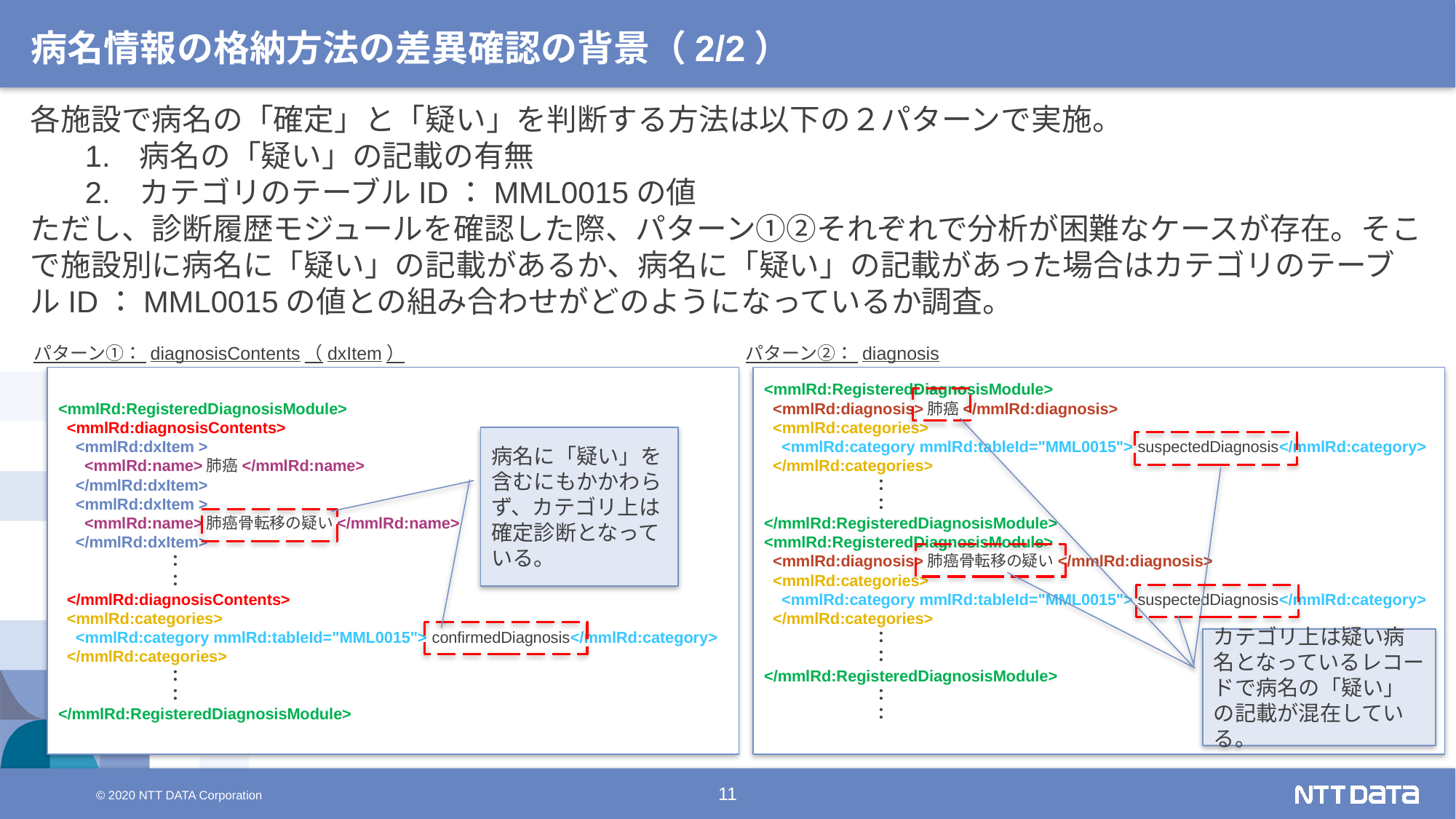

# 病名情報の格納方法の差異確認の背景（2/2）
各施設で病名の「確定」と「疑い」を判断する方法は以下の２パターンで実施。
病名の「疑い」の記載の有無
カテゴリのテーブルID：MML0015の値
ただし、診断履歴モジュールを確認した際、パターン①②それぞれで分析が困難なケースが存在。そこで施設別に病名に「疑い」の記載があるか、病名に「疑い」の記載があった場合はカテゴリのテーブルID：MML0015の値との組み合わせがどのようになっているか調査。
パターン①： diagnosisContents（dxItem）
パターン②： diagnosis
<mmlRd:RegisteredDiagnosisModule>
  <mmlRd:diagnosisContents>
    <mmlRd:dxItem >
      <mmlRd:name>肺癌</mmlRd:name>
    </mmlRd:dxItem>
    <mmlRd:dxItem >
      <mmlRd:name>肺癌骨転移の疑い</mmlRd:name>
    </mmlRd:dxItem>
	：
	：
  </mmlRd:diagnosisContents>
  <mmlRd:categories>
    <mmlRd:category mmlRd:tableId="MML0015"> confirmedDiagnosis</mmlRd:category>
  </mmlRd:categories>
	：
	：
</mmlRd:RegisteredDiagnosisModule>
<mmlRd:RegisteredDiagnosisModule>
  <mmlRd:diagnosis>肺癌</mmlRd:diagnosis>
  <mmlRd:categories>
    <mmlRd:category mmlRd:tableId="MML0015"> suspectedDiagnosis</mmlRd:category>
  </mmlRd:categories>
	：
	：
</mmlRd:RegisteredDiagnosisModule>
<mmlRd:RegisteredDiagnosisModule>
  <mmlRd:diagnosis>肺癌骨転移の疑い</mmlRd:diagnosis>
  <mmlRd:categories>
    <mmlRd:category mmlRd:tableId="MML0015"> suspectedDiagnosis</mmlRd:category>
  </mmlRd:categories>
	：
	：
</mmlRd:RegisteredDiagnosisModule>
	：
	：

病名に「疑い」を含むにもかかわらず、カテゴリ上は確定診断となっている。

カテゴリ上は疑い病名となっているレコードで病名の「疑い」の記載が混在している。